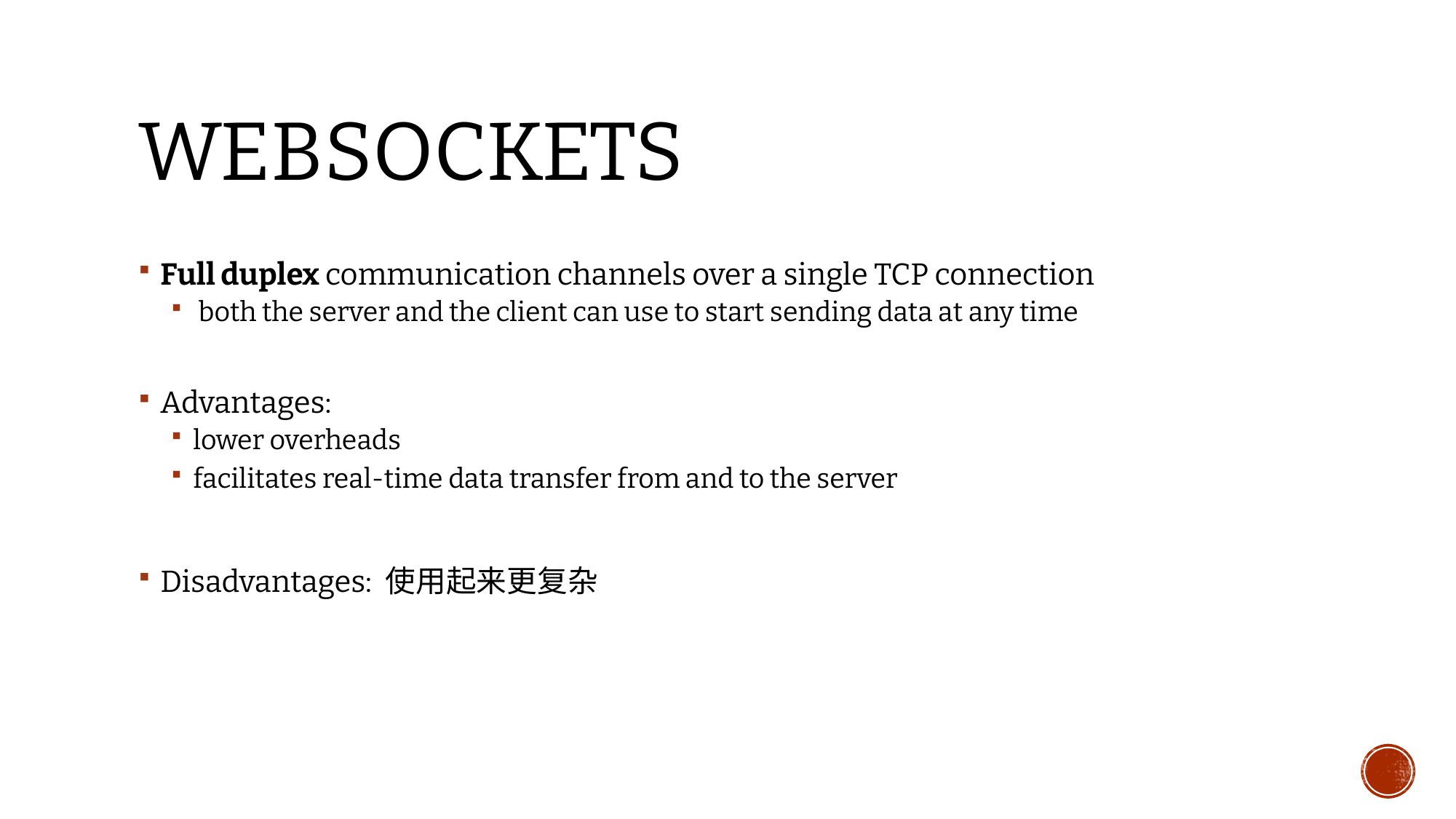

# WebSockets
Full duplex communication channels over a single TCP connection
 both the server and the client can use to start sending data at any time

Advantages:
lower overheads
facilitates real-time data transfer from and to the server

Disadvantages: 使用起来更复杂